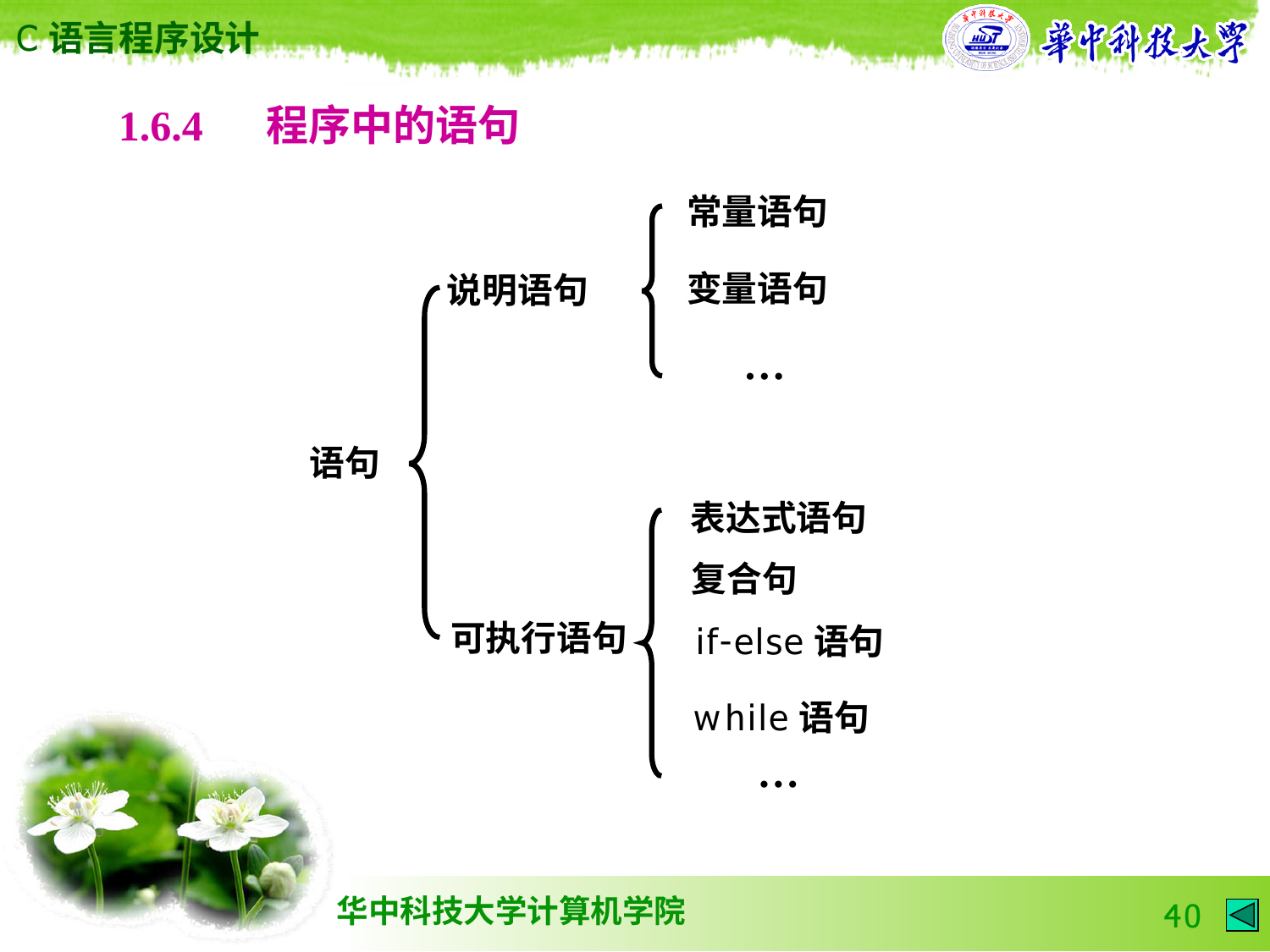

1.6.4 　程序中的语句
常量语句

变量语句
说明语句

…
语句
表达式语句

复合句
可执行语句
if-else语句
while语句
…
40